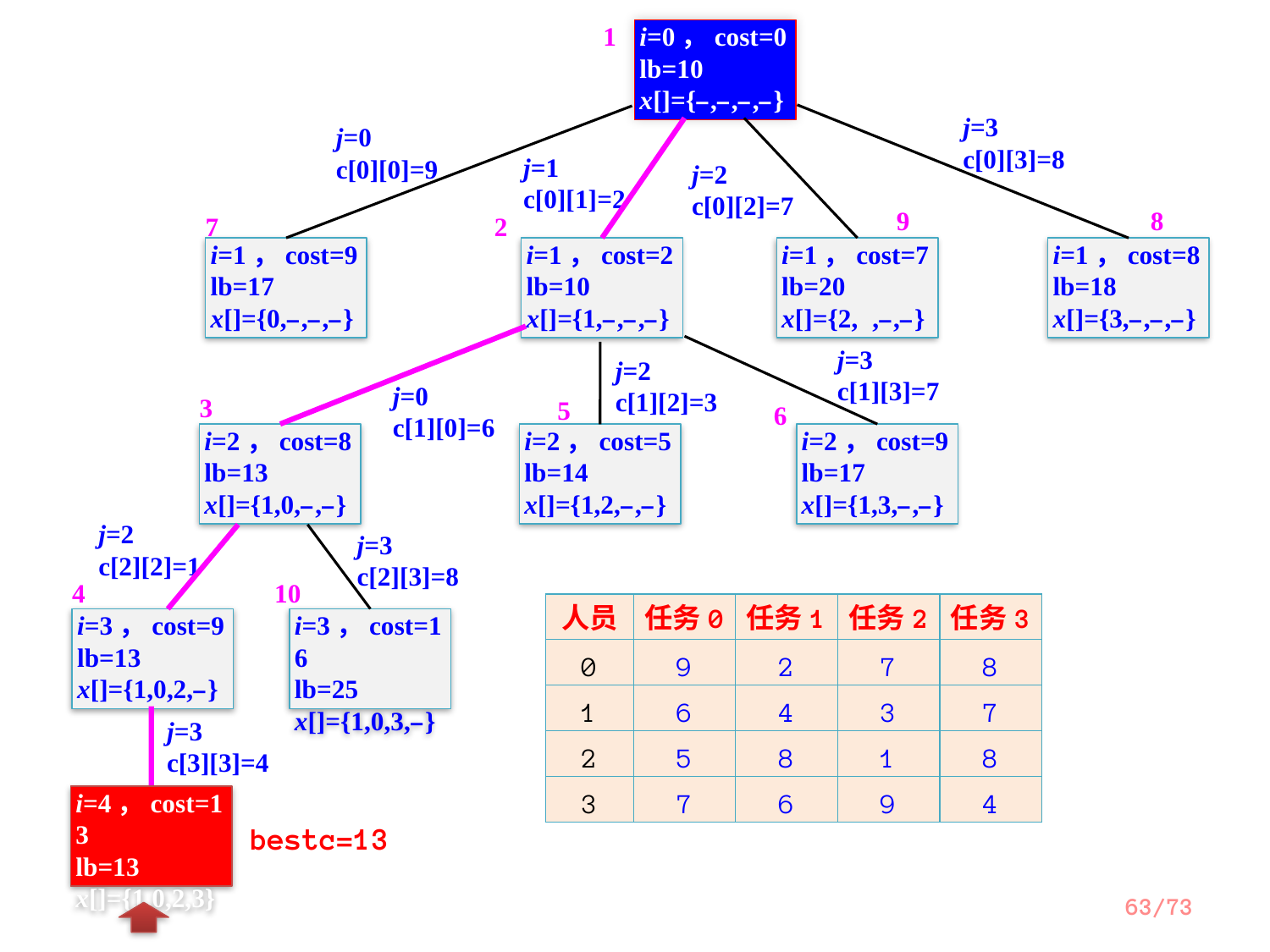

1
i=0，cost=0
lb=10
x[]={-,-,-,-}

j=3
c[0][3]=8

j=0
c[0][0]=9
j=1
c[0][1]=2
j=2
c[0][2]=7
i=1，cost=9
lb=17
x[]={0,-,-,-}
i=1，cost=2
lb=10
x[]={1,-,-,-}
i=1，cost=7
lb=20
x[]={2, ,-,-}
i=1，cost=8
lb=18
x[]={3,-,-,-}
9
8
2

j=3
c[1][3]=7
j=2
c[1][2]=3
j=0
c[1][0]=6
i=2，cost=8
lb=13
x[]={1,0,-,-}
i=2，cost=5
lb=14
x[]={1,2,-,-}
i=2，cost=9
lb=17
x[]={1,3,-,-}
7
3
j=2
c[2][2]=1

j=3
c[2][3]=8
i=3，cost=9
lb=13
x[]={1,0,2,-}
i=3，cost=16
lb=25
x[]={1,0,3,-}
5
6
4

j=3
c[3][3]=4
i=4，cost=13
lb=13
x[]={1,0,2,3}
bestc=13
10
| 人员 | 任务0 | 任务1 | 任务2 | 任务3 |
| --- | --- | --- | --- | --- |
| 0 | 9 | 2 | 7 | 8 |
| 1 | 6 | 4 | 3 | 7 |
| 2 | 5 | 8 | 1 | 8 |
| 3 | 7 | 6 | 9 | 4 |
63/73